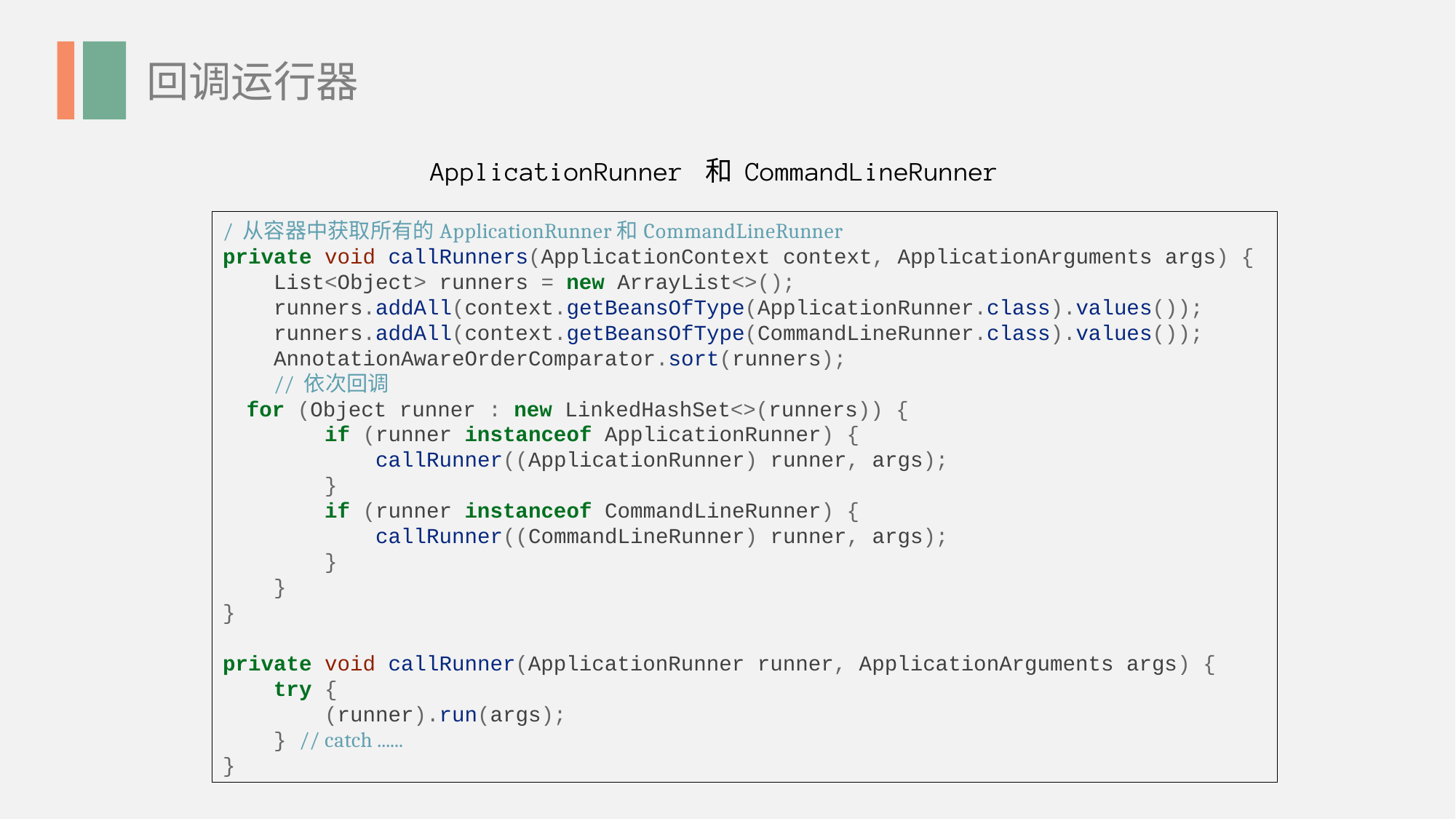

回调运行器
ApplicationRunner 和 CommandLineRunner
/ 从容器中获取所有的ApplicationRunner和CommandLineRunner
private void callRunners(ApplicationContext context, ApplicationArguments args) {
    List<Object> runners = new ArrayList<>();
    runners.addAll(context.getBeansOfType(ApplicationRunner.class).values());
    runners.addAll(context.getBeansOfType(CommandLineRunner.class).values());
    AnnotationAwareOrderComparator.sort(runners);
    // 依次回调
    for (Object runner : new LinkedHashSet<>(runners)) {
        if (runner instanceof ApplicationRunner) {
            callRunner((ApplicationRunner) runner, args);
        }
        if (runner instanceof CommandLineRunner) {
            callRunner((CommandLineRunner) runner, args);
        }
    }
}
private void callRunner(ApplicationRunner runner, ApplicationArguments args) {
    try {
        (runner).run(args);
    } // catch ......
}